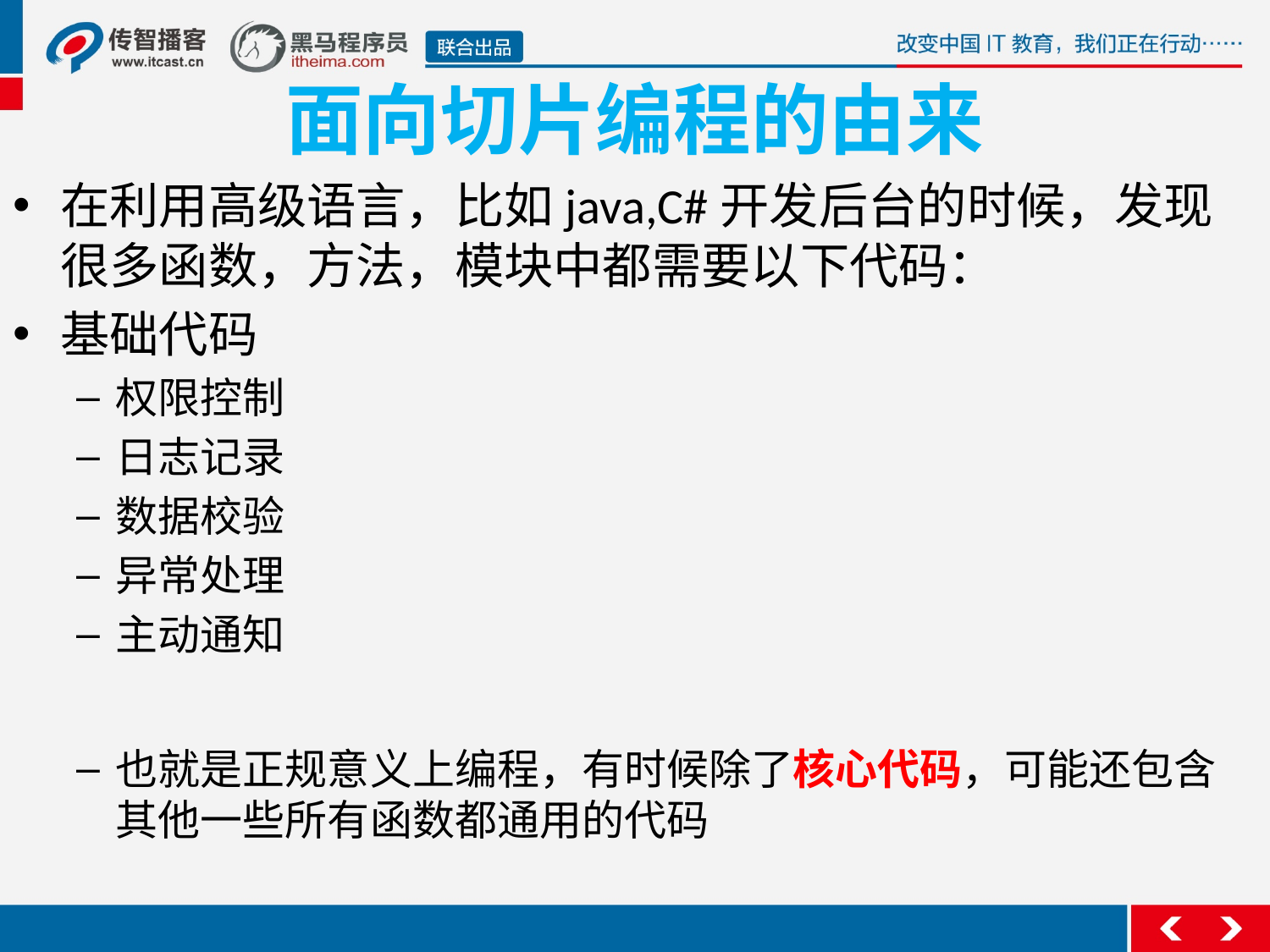

# 面向切片编程的由来
在利用高级语言，比如java,C#开发后台的时候，发现很多函数，方法，模块中都需要以下代码：
基础代码
权限控制
日志记录
数据校验
异常处理
主动通知

也就是正规意义上编程，有时候除了核心代码，可能还包含其他一些所有函数都通用的代码